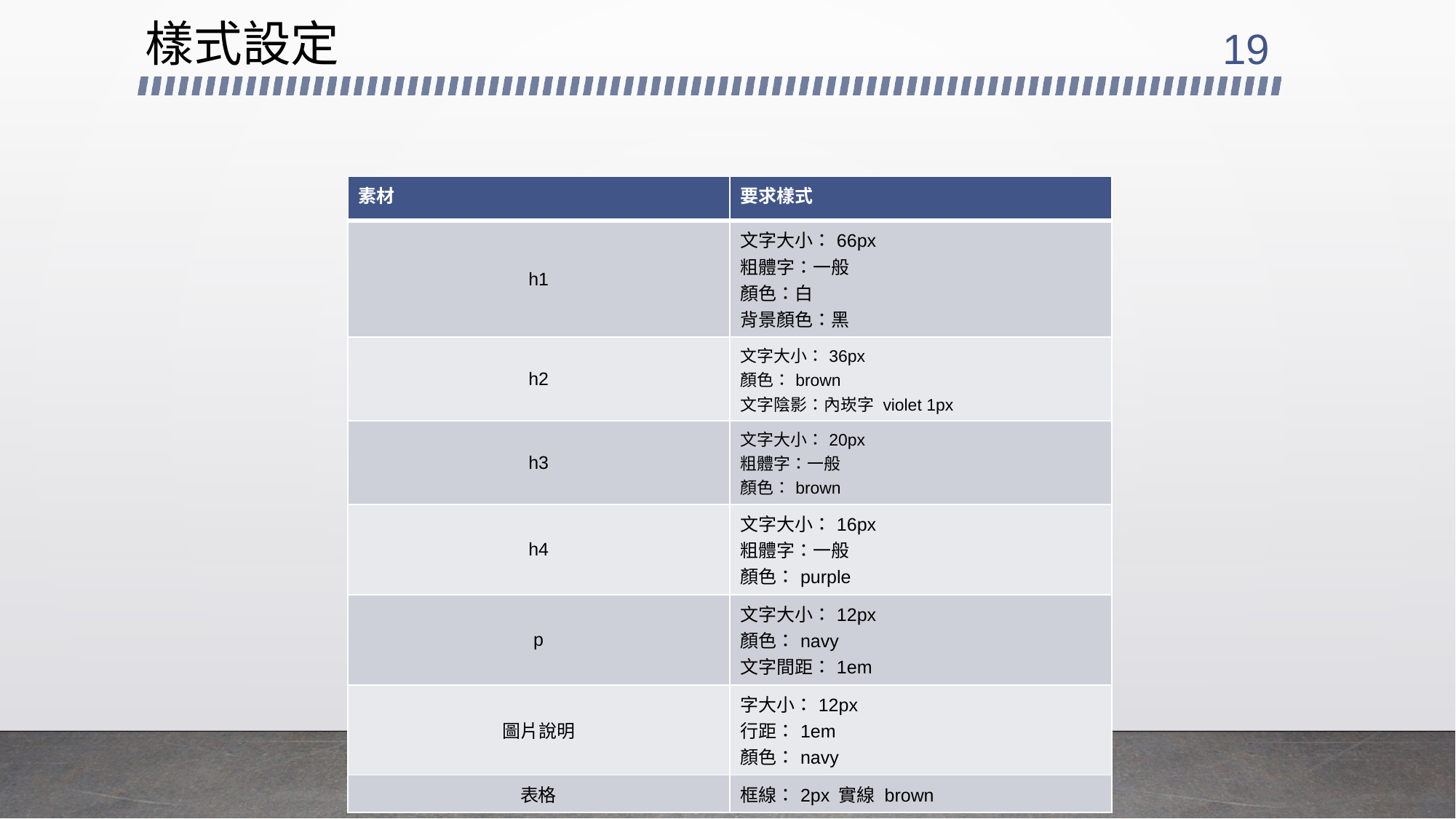

# 樣式設定
19
| 素材 | 要求樣式 |
| --- | --- |
| h1 | 文字大小：66px 粗體字：一般 顏色：白 背景顏色：黑 |
| h2 | 文字大小：36px 顏色：brown 文字陰影：內崁字 violet 1px |
| h3 | 文字大小：20px 粗體字：一般 顏色：brown |
| h4 | 文字大小：16px 粗體字：一般 顏色：purple |
| p | 文字大小：12px 顏色：navy 文字間距：1em |
| 圖片說明 | 字大小：12px 行距：1em 顏色：navy |
| 表格 | 框線：2px 實線 brown |